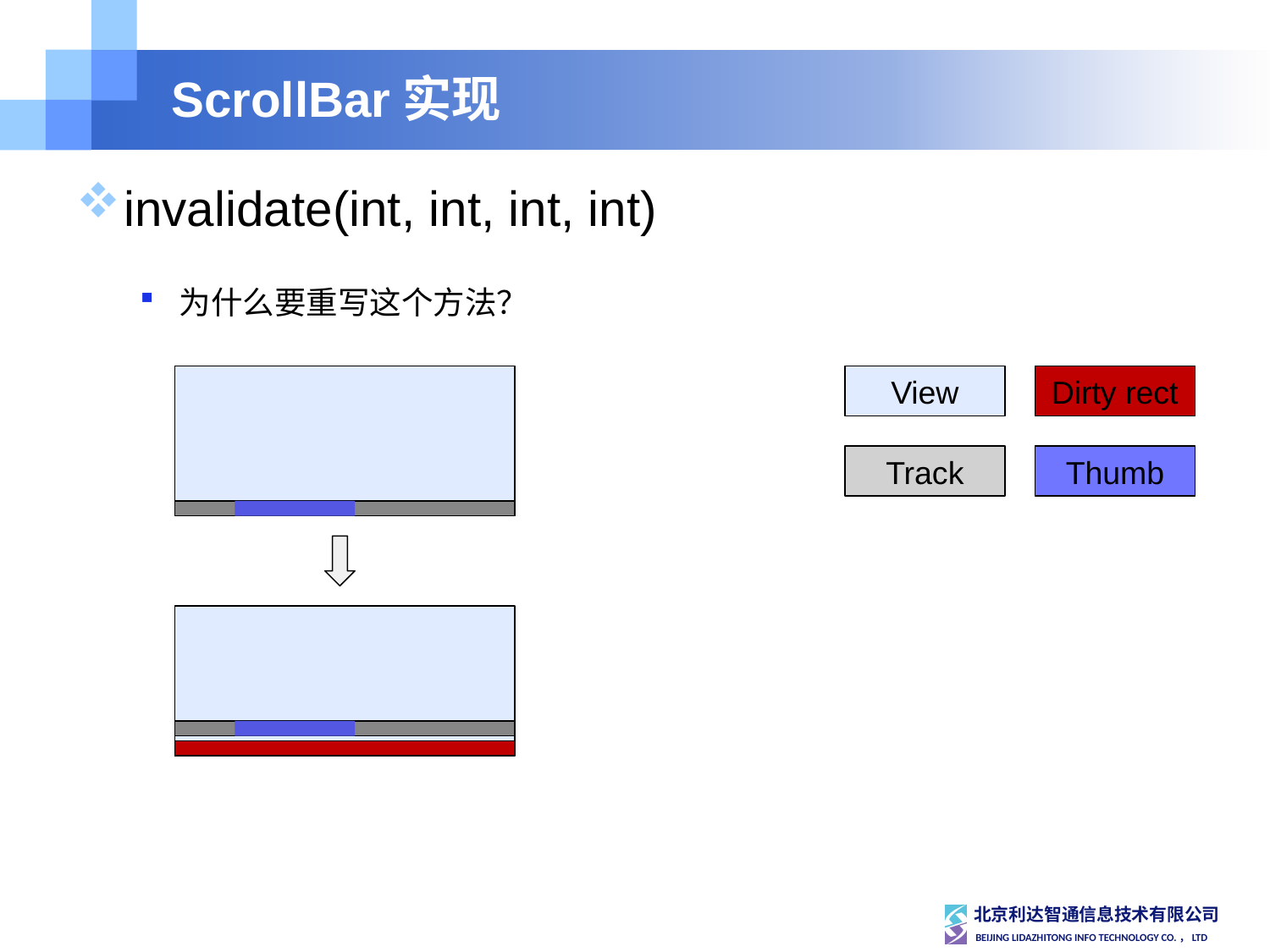

# ScrollBar实现
invalidate(int, int, int, int)
为什么要重写这个方法？

View
Dirty rect
Track
Thumb